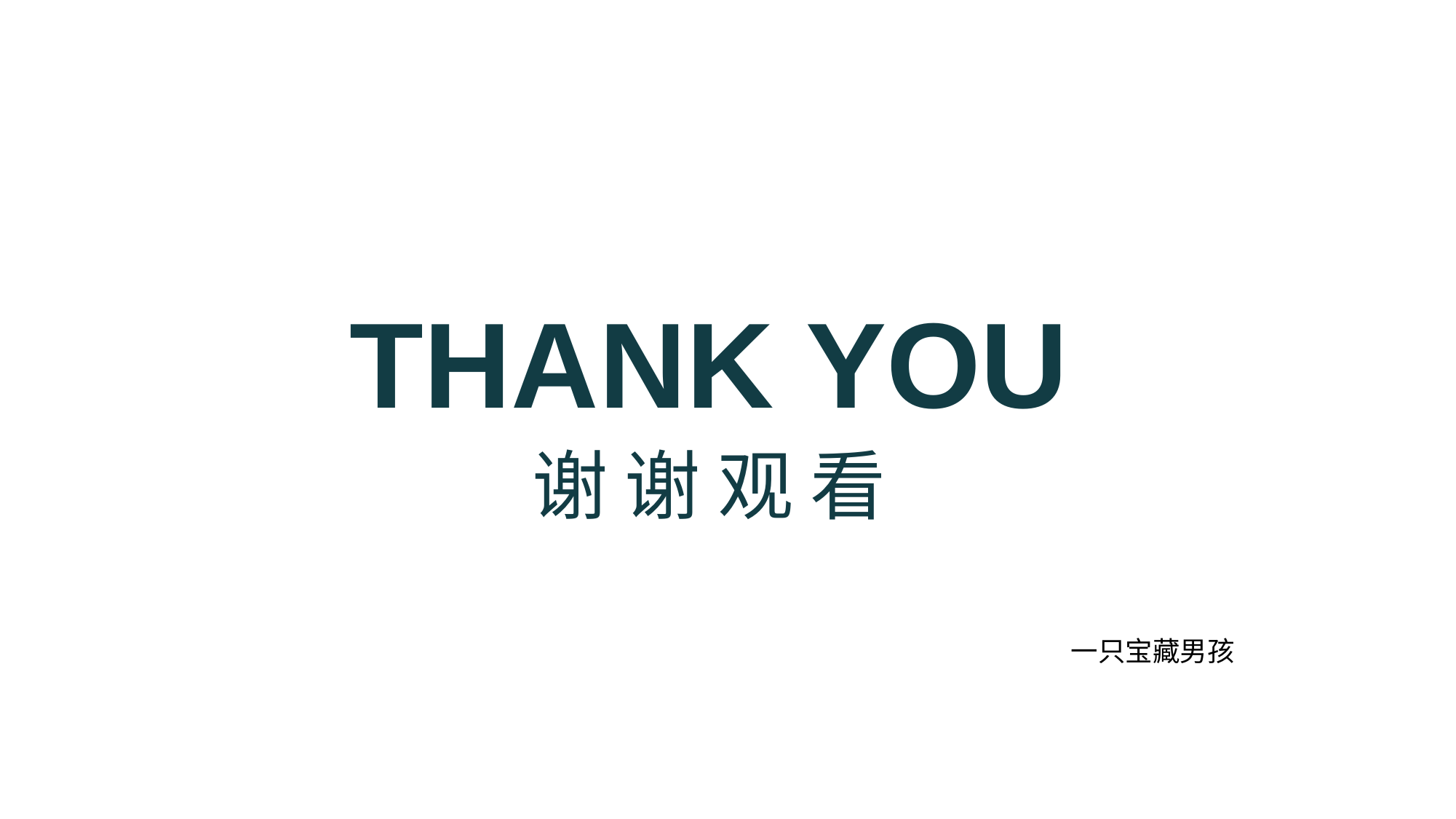

THANK YOU
谢 谢 观 看
一只宝藏男孩